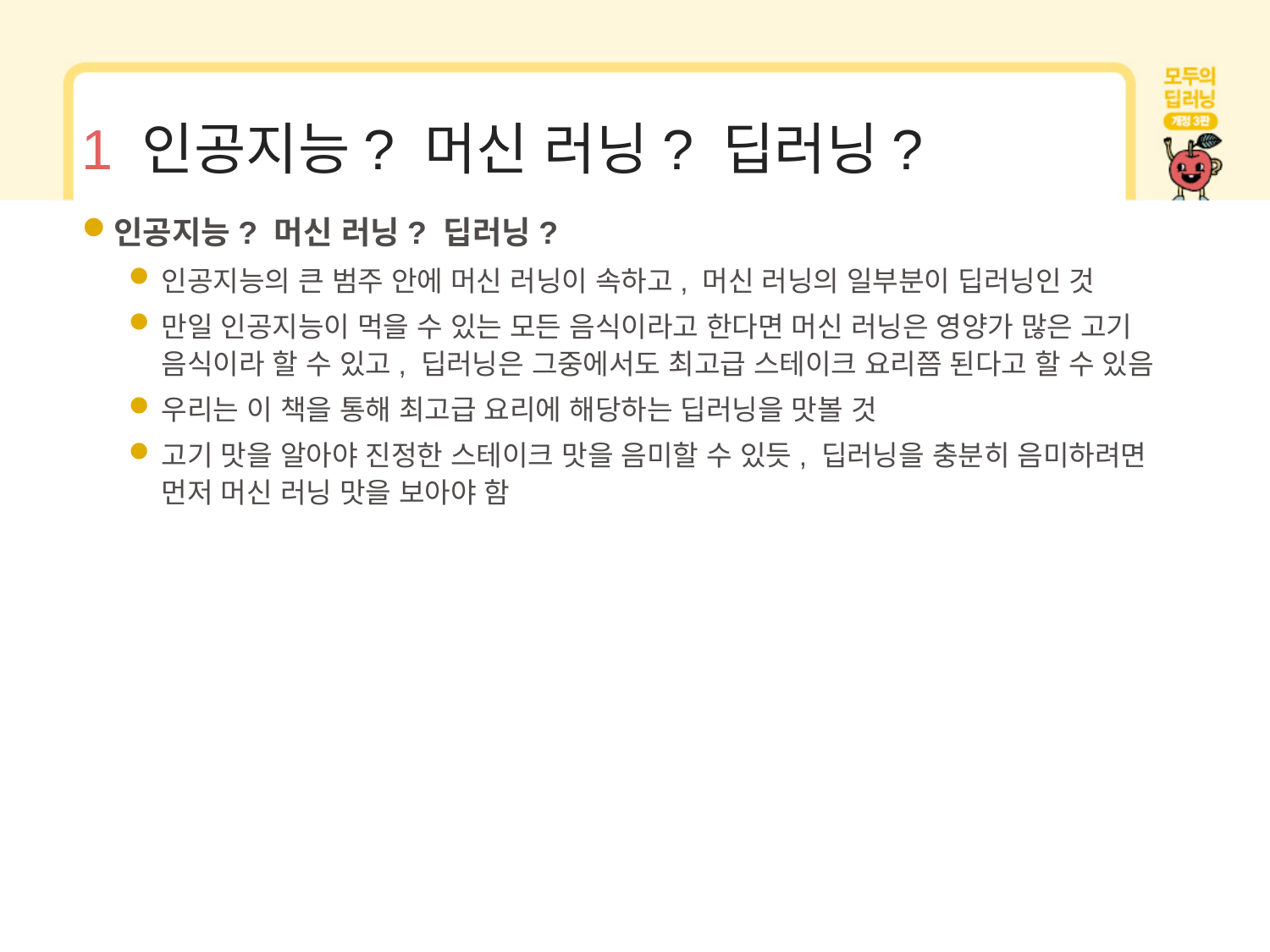

# 1 인공지능? 머신 러닝? 딥러닝?
인공지능? 머신 러닝? 딥러닝?
인공지능의 큰 범주 안에 머신 러닝이 속하고, 머신 러닝의 일부분이 딥러닝인 것
만일 인공지능이 먹을 수 있는 모든 음식이라고 한다면 머신 러닝은 영양가 많은 고기 음식이라 할 수 있고, 딥러닝은 그중에서도 최고급 스테이크 요리쯤 된다고 할 수 있음
우리는 이 책을 통해 최고급 요리에 해당하는 딥러닝을 맛볼 것
고기 맛을 알아야 진정한 스테이크 맛을 음미할 수 있듯, 딥러닝을 충분히 음미하려면 먼저 머신 러닝 맛을 보아야 함